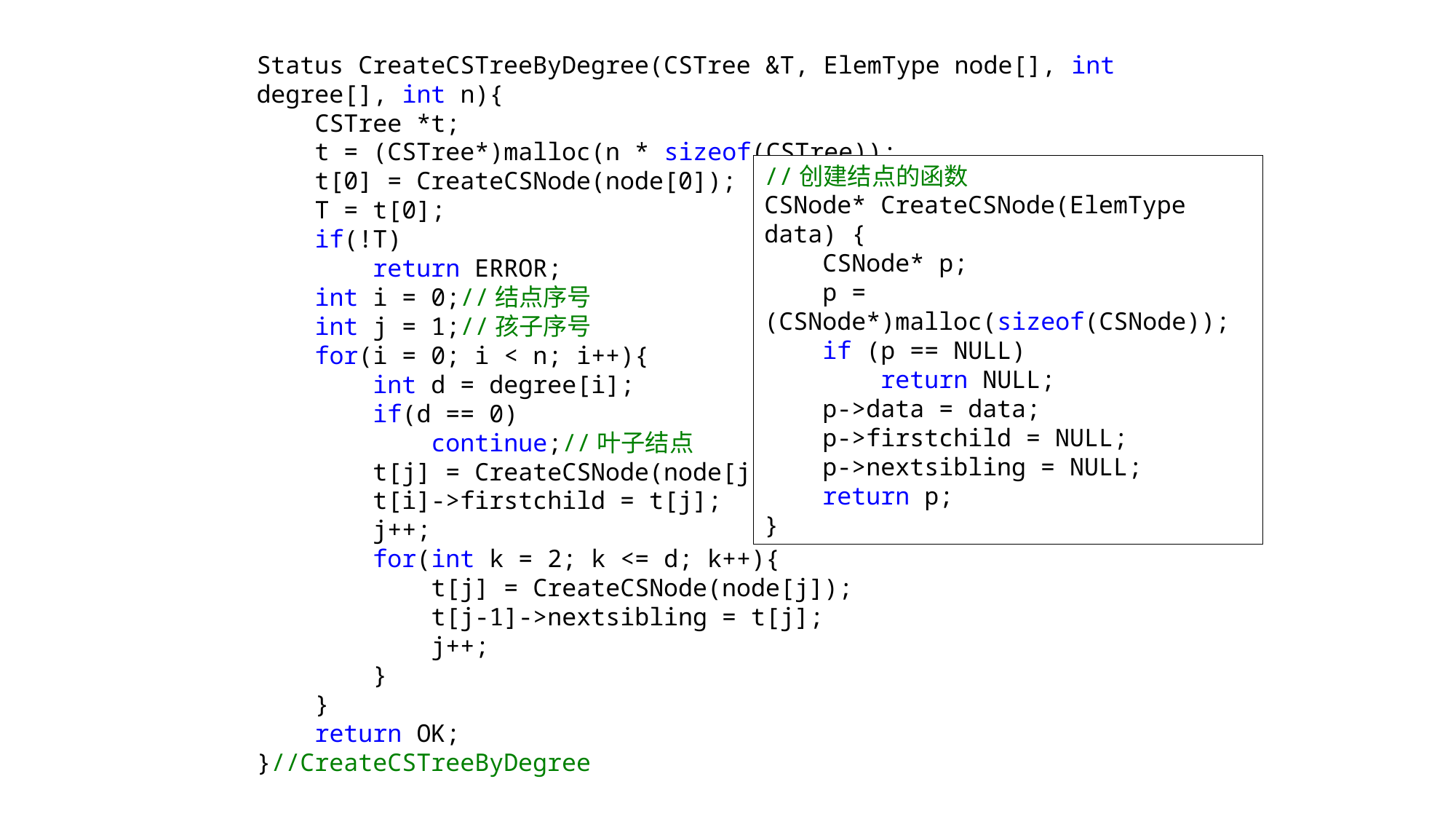

Status CreateCSTreeByDegree(CSTree &T, ElemType node[], int degree[], int n){
    CSTree *t;
    t = (CSTree*)malloc(n * sizeof(CSTree));
    t[0] = CreateCSNode(node[0]);
    T = t[0];
    if(!T)
        return ERROR;
    int i = 0;//结点序号
    int j = 1;//孩子序号
    for(i = 0; i < n; i++){
        int d = degree[i];
        if(d == 0)
            continue;//叶子结点
        t[j] = CreateCSNode(node[j]);
        t[i]->firstchild = t[j];
        j++;
        for(int k = 2; k <= d; k++){
            t[j] = CreateCSNode(node[j]);
            t[j-1]->nextsibling = t[j];
            j++;
        }
    }
    return OK;
}//CreateCSTreeByDegree
//创建结点的函数
CSNode* CreateCSNode(ElemType data) {
    CSNode* p;
    p = (CSNode*)malloc(sizeof(CSNode));
    if (p == NULL)
        return NULL;
    p->data = data;
    p->firstchild = NULL;
    p->nextsibling = NULL;
    return p;
}